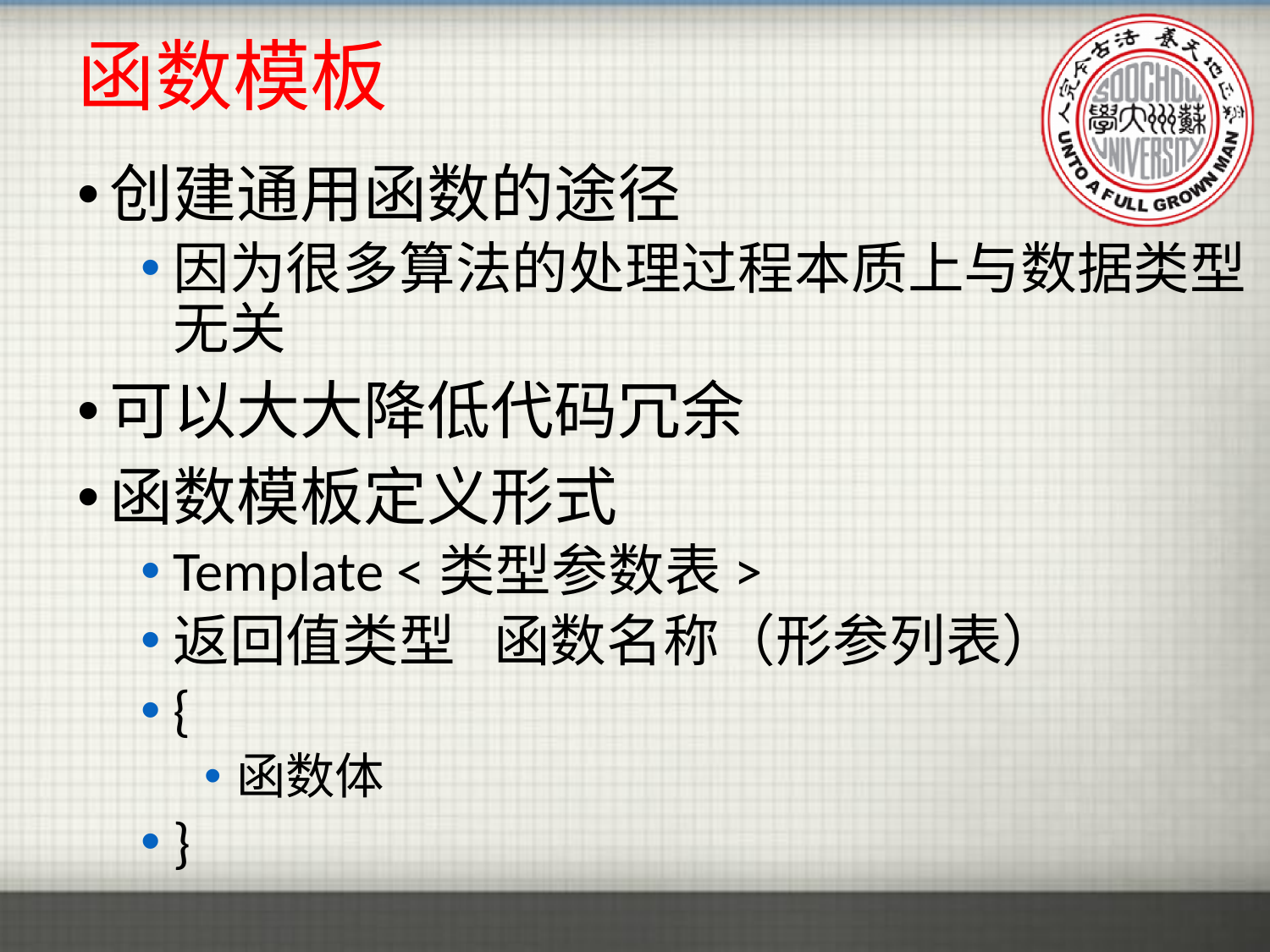

# 函数模板
创建通用函数的途径
因为很多算法的处理过程本质上与数据类型无关
可以大大降低代码冗余
函数模板定义形式
Template <类型参数表>
返回值类型   函数名称（形参列表）
{
函数体
}